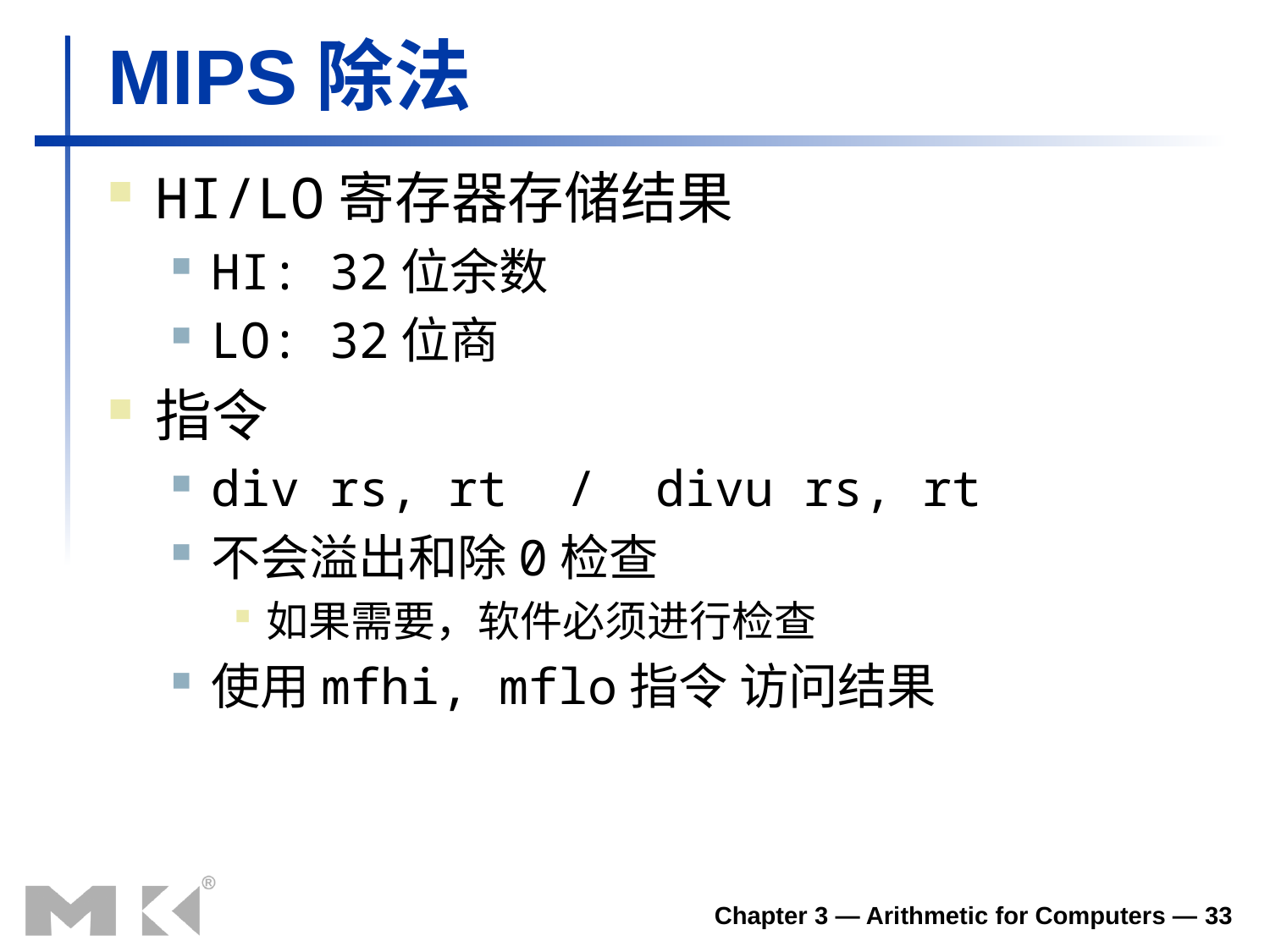

# MIPS除法
HI/LO寄存器存储结果
HI: 32位余数
LO: 32位商
指令
div rs, rt  /  divu rs, rt
不会溢出和除0检查
如果需要，软件必须进行检查
使用mfhi, mflo指令 访问结果
Chapter 3 — Arithmetic for Computers — 33